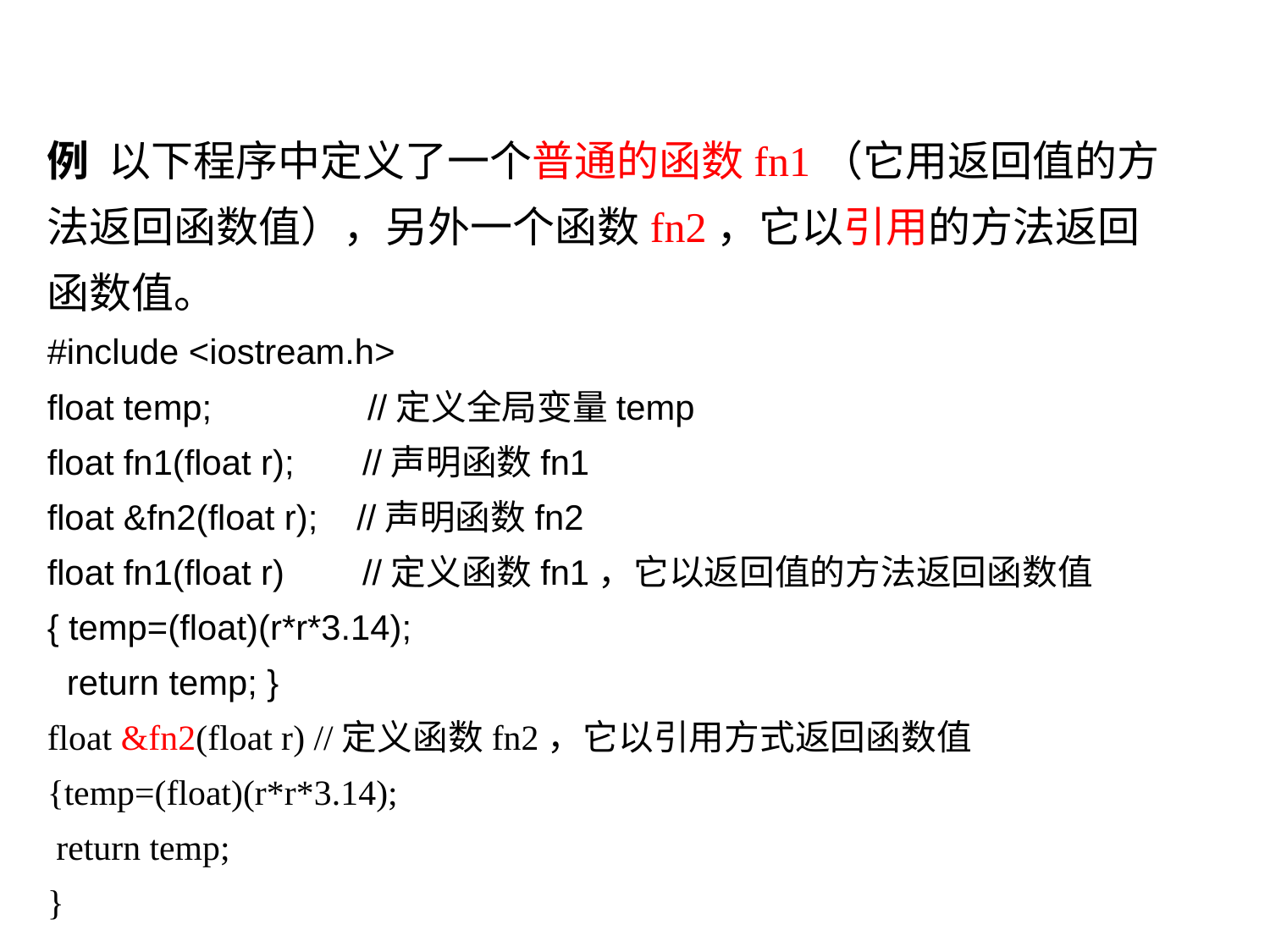

例  以下程序中定义了一个普通的函数fn1（它用返回值的方法返回函数值），另外一个函数fn2，它以引用的方法返回函数值。
#include <iostream.h>
float temp;                //定义全局变量temp
float fn1(float r);       //声明函数fn1
float &fn2(float r);    //声明函数fn2
float fn1(float r)        //定义函数fn1，它以返回值的方法返回函数值
{ temp=(float)(r*r*3.14);
  return temp; }
float &fn2(float r) //定义函数fn2，它以引用方式返回函数值
{temp=(float)(r*r*3.14);
 return temp;
}